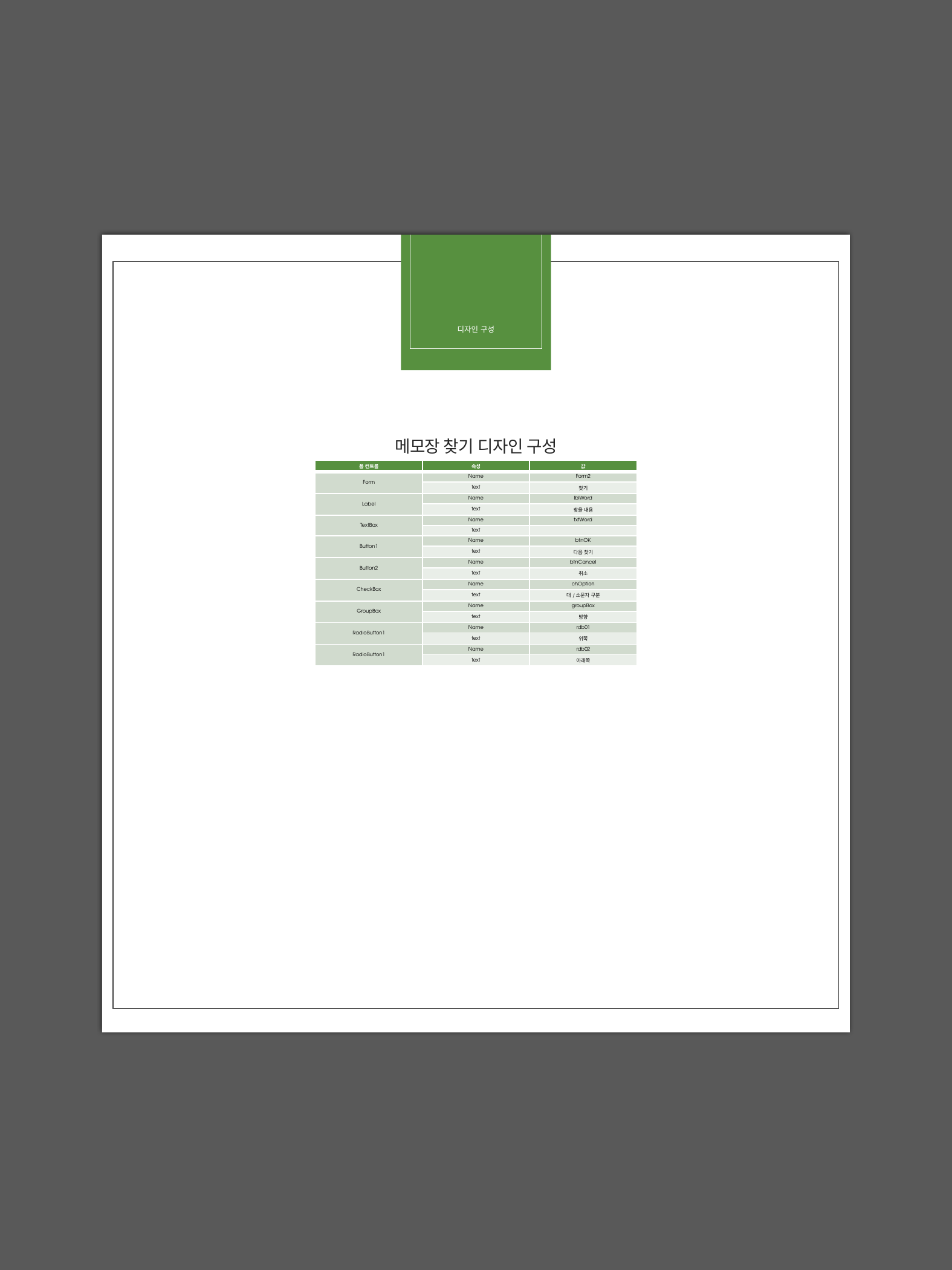

디자인 구성
# 메모장 찾기 디자인 구성
| 폼 컨트롤 | 속성 | 값 |
| --- | --- | --- |
| Form | Name | Form2 |
|  | text | 찾기 |
| Label | Name | lblWord |
|  | text | 찾을 내용 |
| TextBox | Name | txtWord |
|  | text |  |
| Button1 | Name | btnOK |
|  | text | 다음 찾기 |
| Button2 | Name | btnCancel |
|  | text | 취소 |
| CheckBox | Name | chOption |
|  | text | 대/소문자 구분 |
| GroupBox | Name | groupBox |
|  | text | 방향 |
| RadioButton1 | Name | rdb01 |
|  | text | 위쪽 |
| RadioButton1 | Name | rdb02 |
|  | text | 아래쪽 |